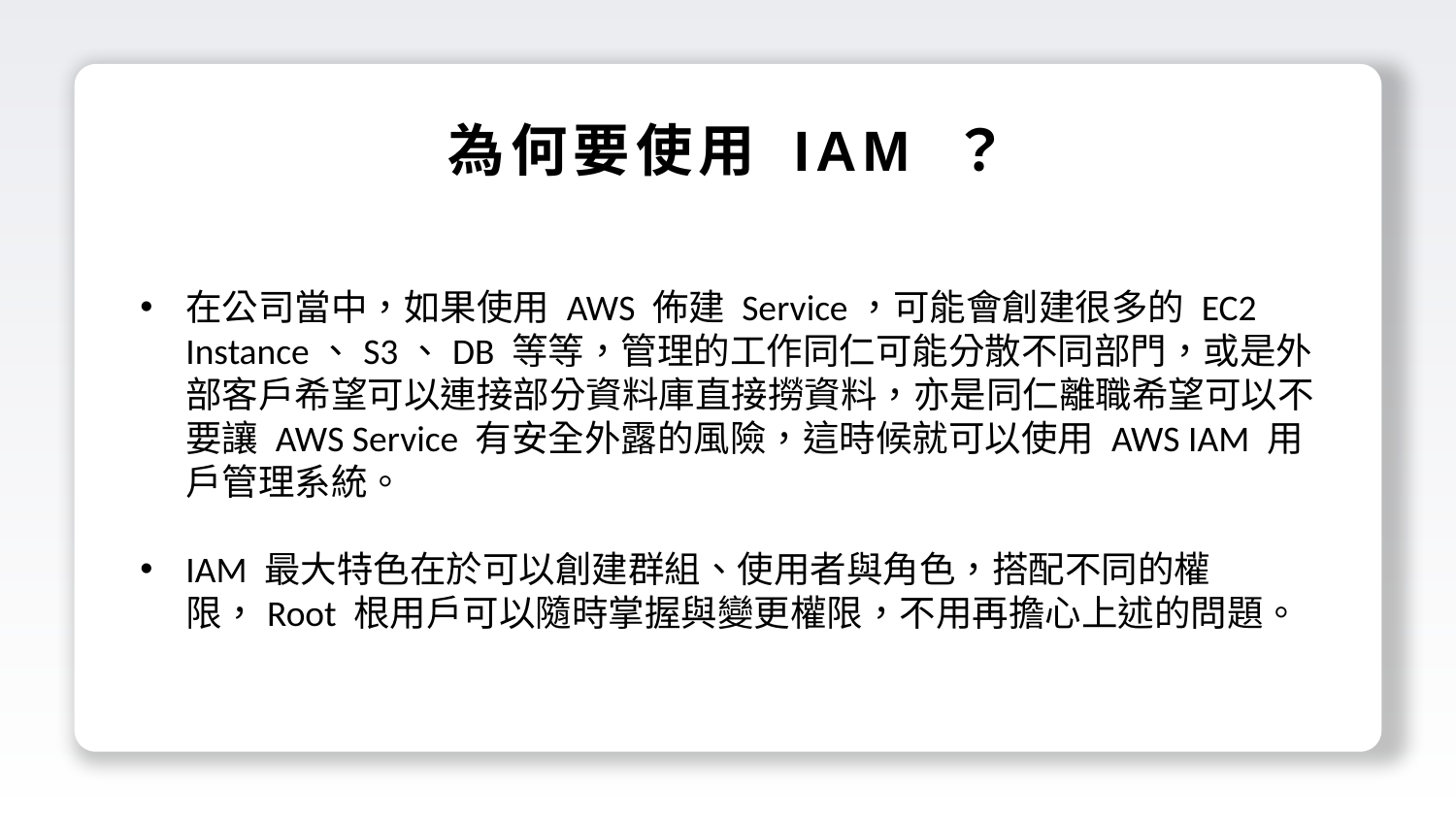

為何要使用 IAM ？

在公司當中，如果使用 AWS 佈建 Service，可能會創建很多的 EC2 Instance、S3、DB 等等，管理的工作同仁可能分散不同部門，或是外部客戶希望可以連接部分資料庫直接撈資料，亦是同仁離職希望可以不要讓 AWS Service 有安全外露的風險，這時候就可以使用 AWS IAM 用戶管理系統。

IAM 最大特色在於可以創建群組、使用者與角色，搭配不同的權限，Root 根用戶可以隨時掌握與變更權限，不用再擔心上述的問題。